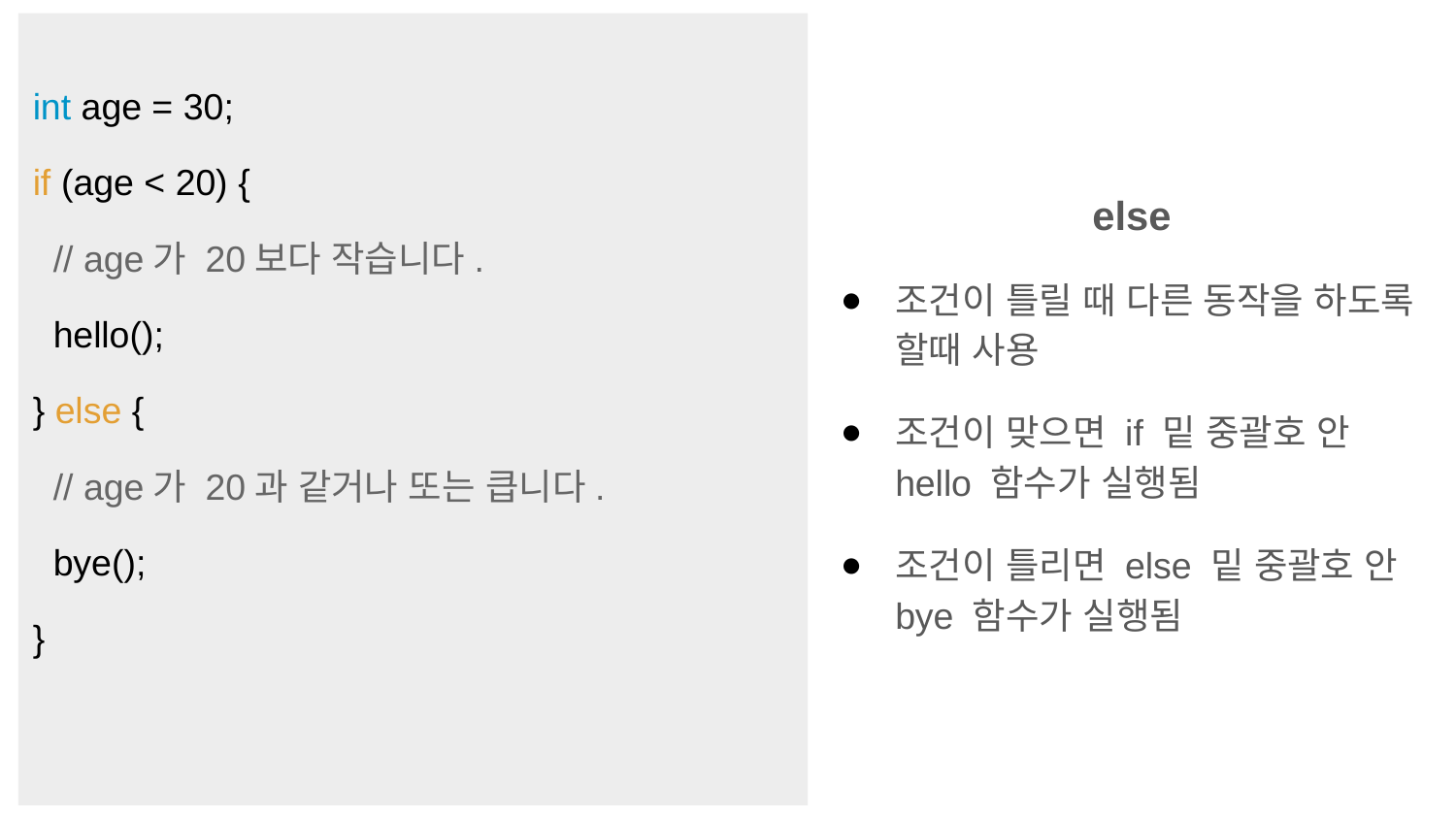

else
조건이 틀릴 때 다른 동작을 하도록 할때 사용
조건이 맞으면 if 밑 중괄호 안 hello 함수가 실행됨
조건이 틀리면 else 밑 중괄호 안 bye 함수가 실행됨
int age = 30;
if (age < 20) {
  // age가 20보다 작습니다.
  hello();
} else {
  // age가 20과 같거나 또는 큽니다.
  bye();
}